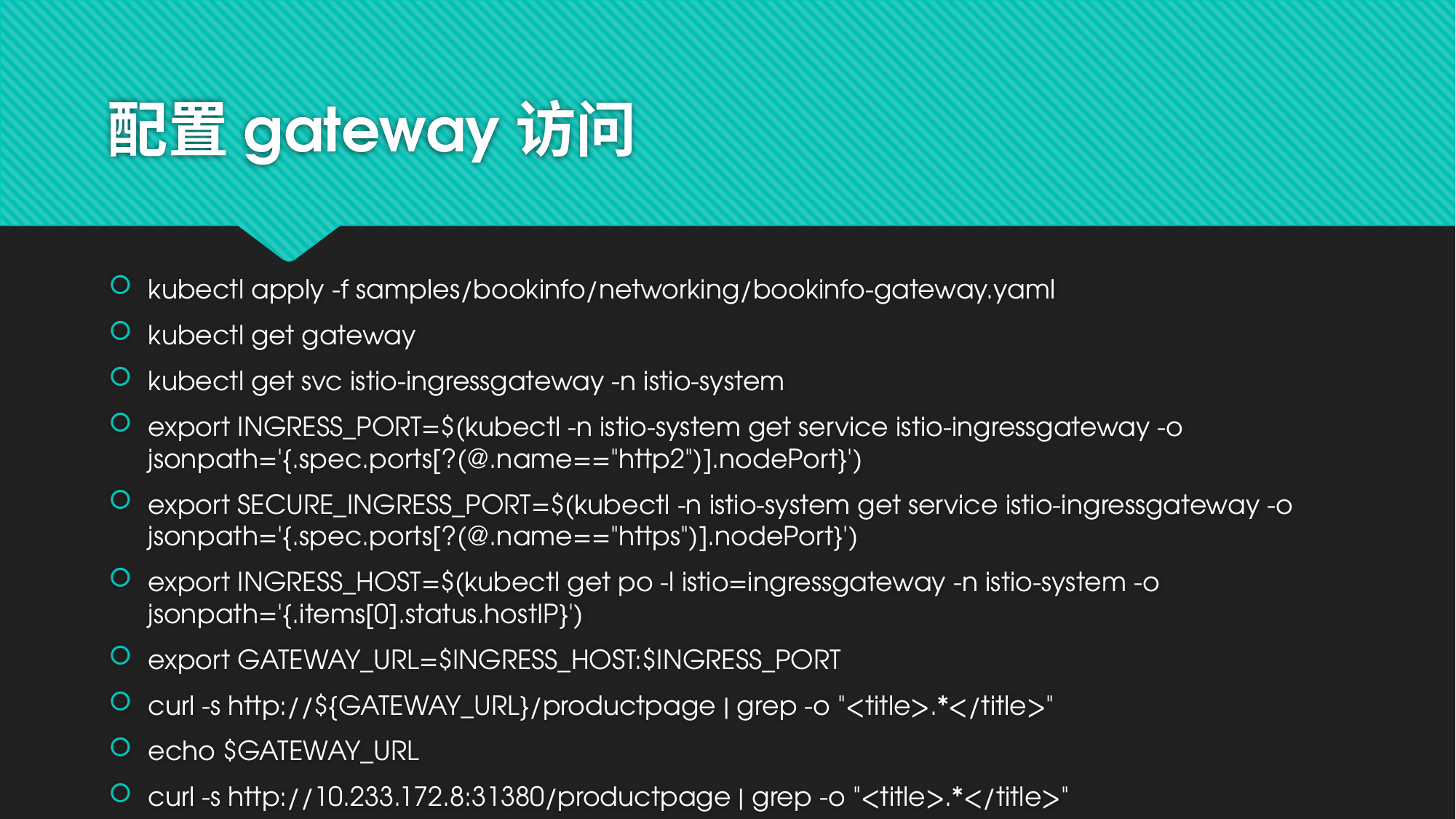

# 配置gateway访问
kubectl apply -f samples/bookinfo/networking/bookinfo-gateway.yaml
kubectl get gateway
kubectl get svc istio-ingressgateway -n istio-system
export INGRESS_PORT=$(kubectl -n istio-system get service istio-ingressgateway -o jsonpath='{.spec.ports[?(@.name=="http2")].nodePort}')
export SECURE_INGRESS_PORT=$(kubectl -n istio-system get service istio-ingressgateway -o jsonpath='{.spec.ports[?(@.name=="https")].nodePort}')
export INGRESS_HOST=$(kubectl get po -l istio=ingressgateway -n istio-system -o jsonpath='{.items[0].status.hostIP}')
export GATEWAY_URL=$INGRESS_HOST:$INGRESS_PORT
curl -s http://${GATEWAY_URL}/productpage | grep -o "<title>.*</title>"
echo $GATEWAY_URL
curl -s http://10.233.172.8:31380/productpage | grep -o "<title>.*</title>"